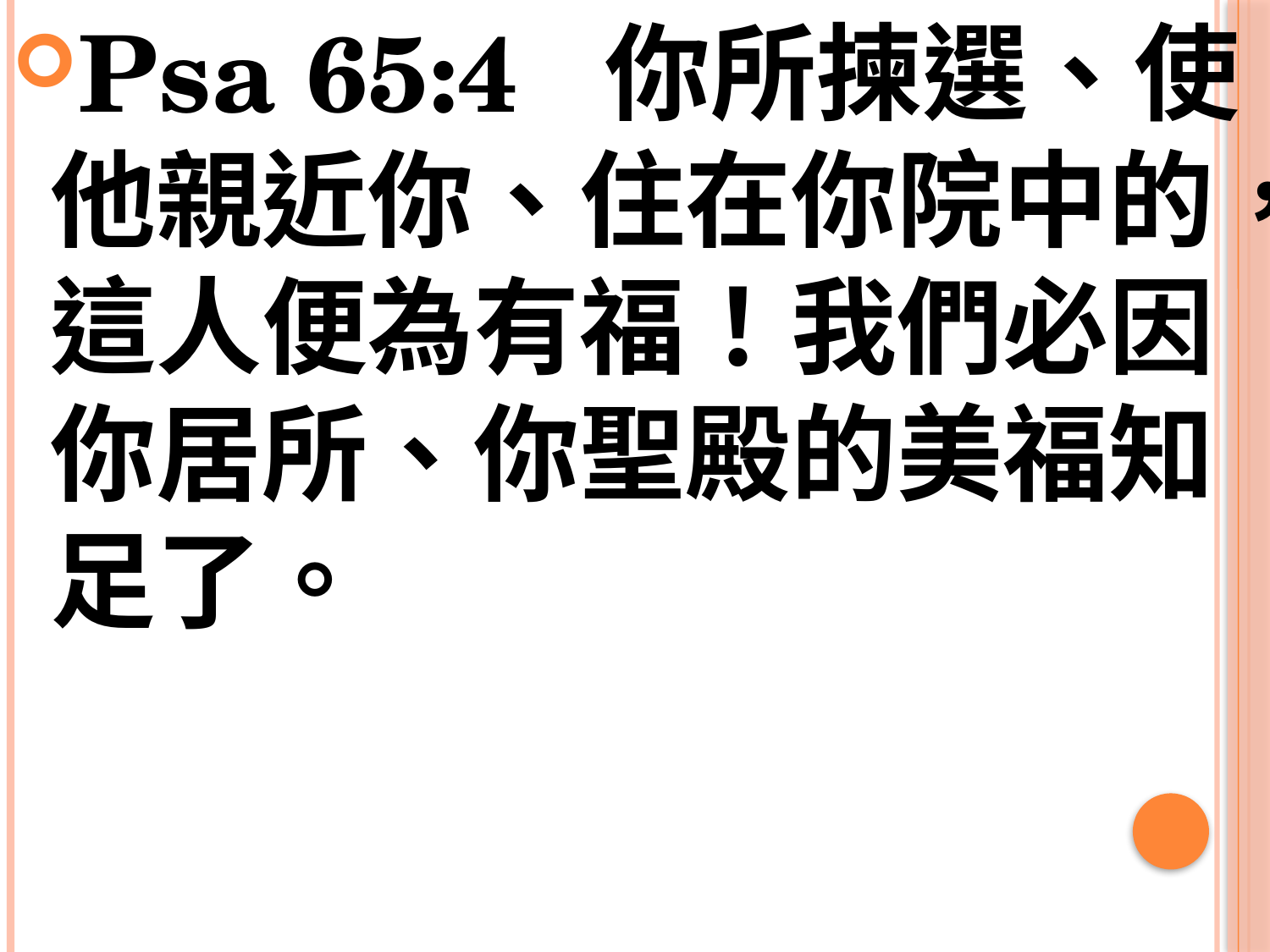

Psa 65:4  你所揀選、使他親近你、住在你院中的，這人便為有福！我們必因你居所、你聖殿的美福知足了。